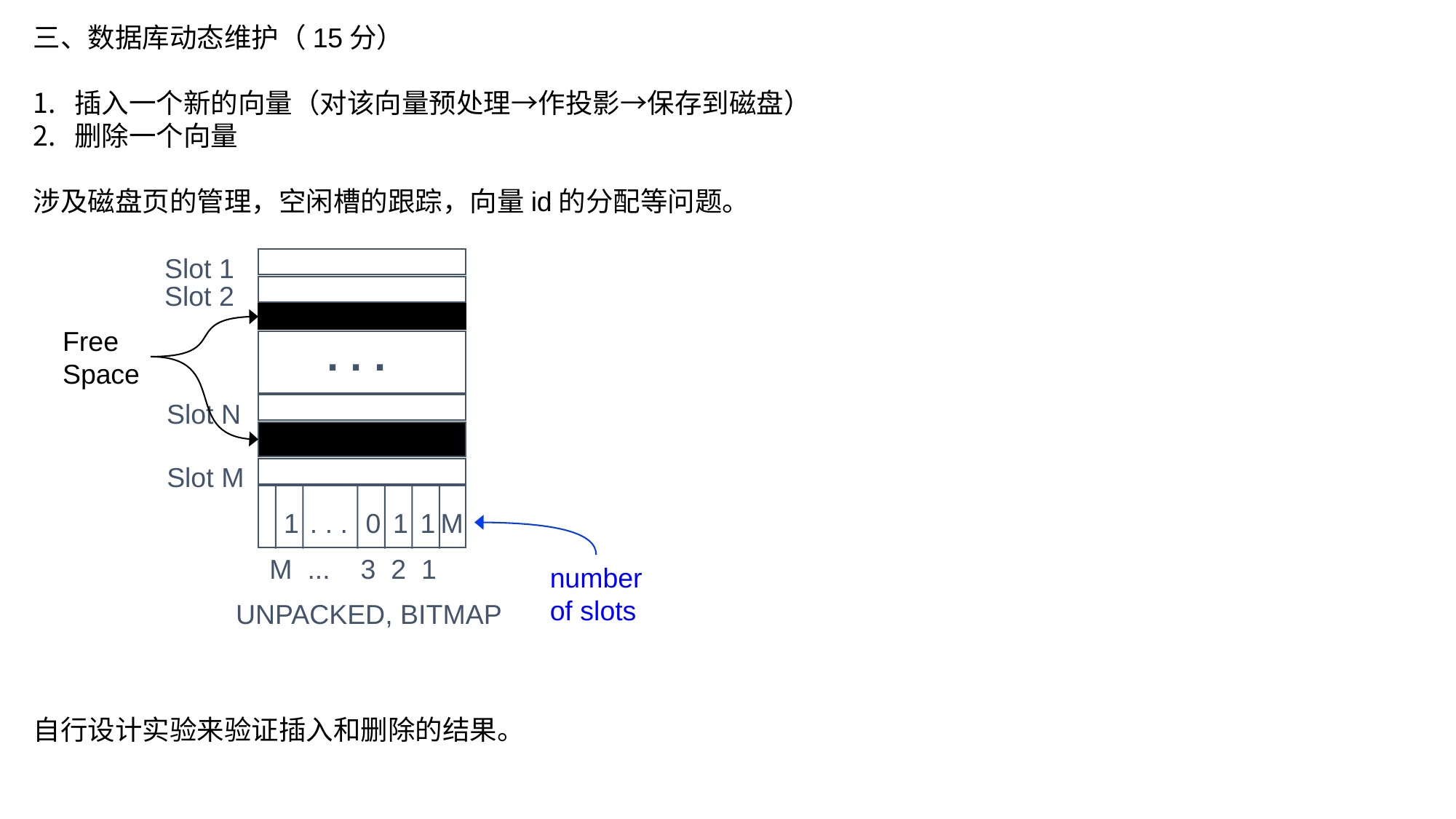

三、数据库动态维护（15分）

插入一个新的向量（对该向量预处理→作投影→保存到磁盘）
删除一个向量

涉及磁盘页的管理，空闲槽的跟踪，向量id的分配等问题。
Slot 1

Slot 2

Free
Space
. . .

Slot N

Slot M

. . .
1
1
1
M
0
M  ...    3  2  1
number
of slots
UNPACKED, BITMAP
自行设计实验来验证插入和删除的结果。